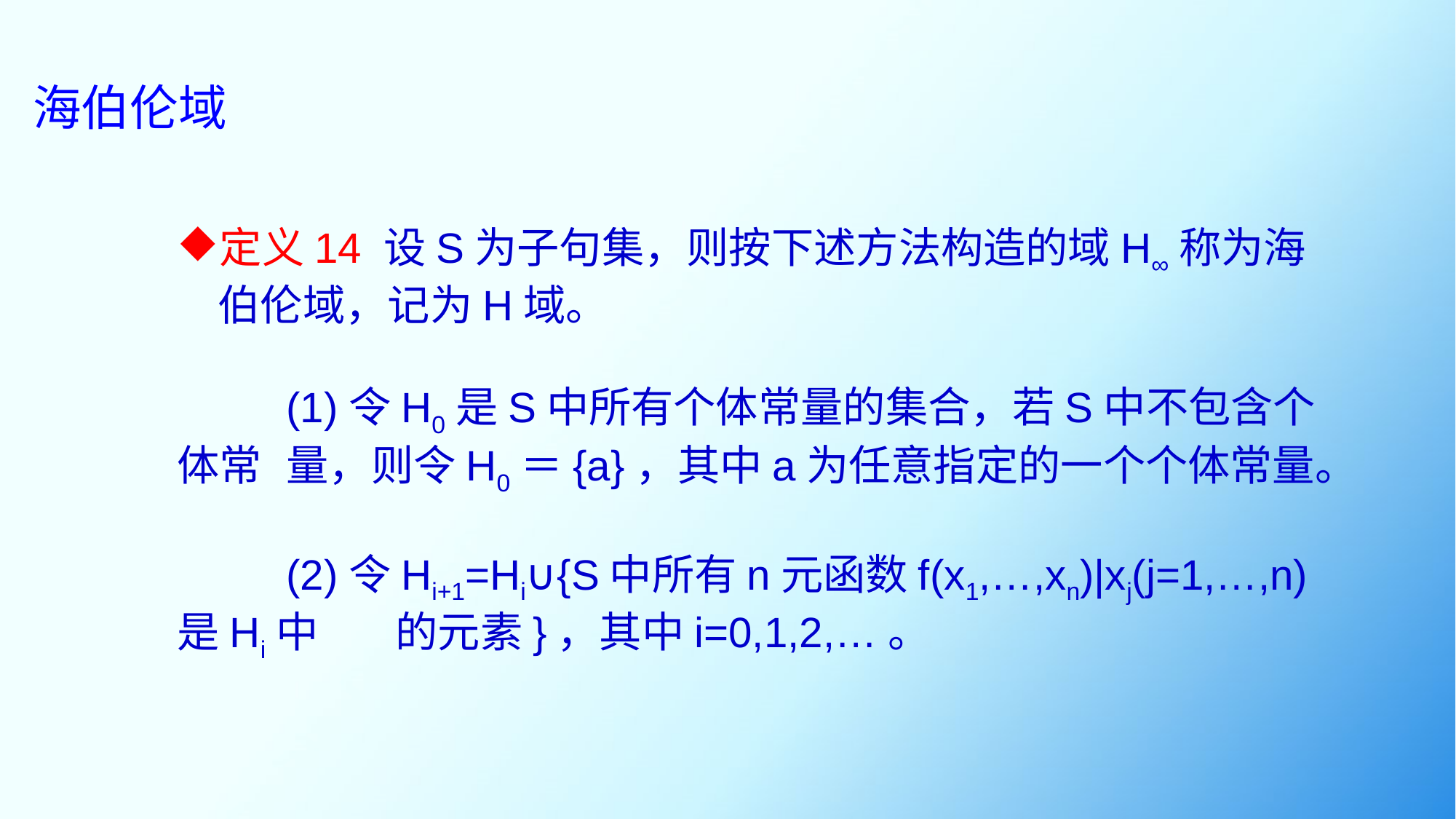

# 海伯伦域
定义14 设S为子句集，则按下述方法构造的域H∞称为海伯伦域，记为H域。

	(1)令H0是S中所有个体常量的集合，若S中不包含个体常	量，则令H0＝{a}，其中a为任意指定的一个个体常量。

	(2)令Hi+1=Hi∪{S中所有n元函数f(x1,…,xn)|xj(j=1,…,n)是Hi中	的元素}，其中i=0,1,2,…。